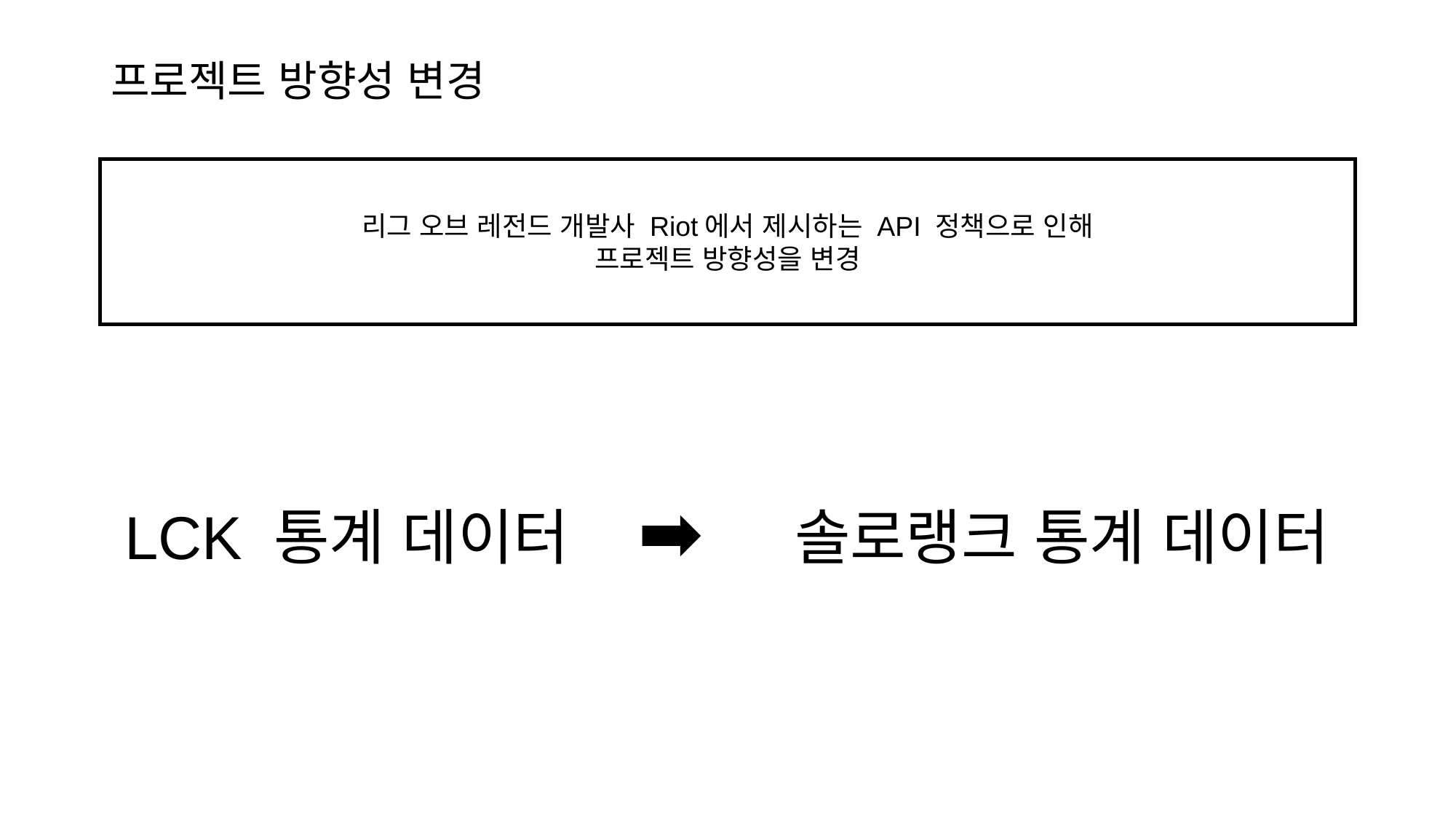

# 프로젝트 방향성 변경
리그 오브 레전드 개발사 Riot에서 제시하는 API 정책으로 인해
프로젝트 방향성을 변경
LCK 통계 데이터
솔로랭크 통계 데이터